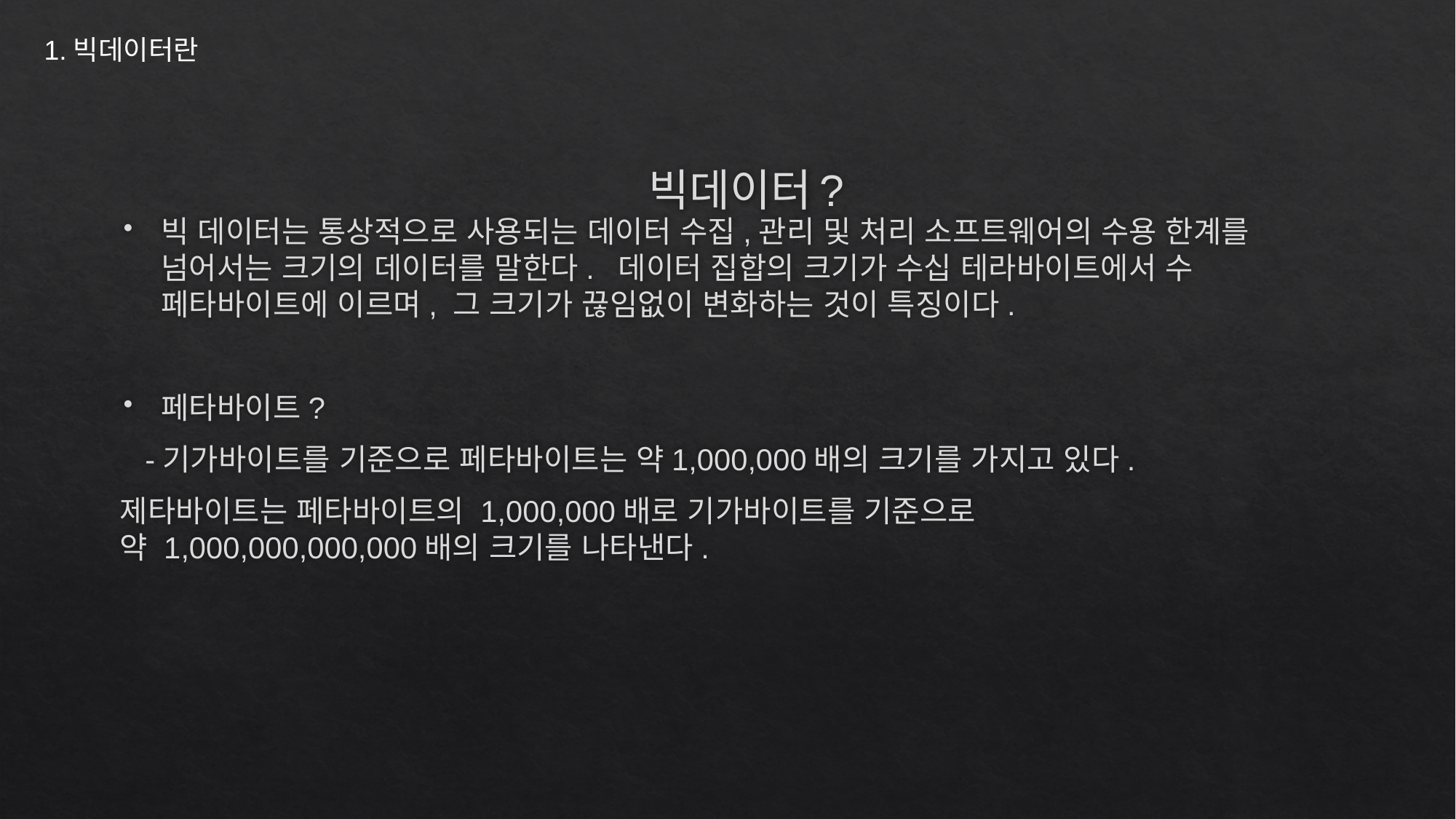

1.빅데이터란
# 빅데이터?
빅 데이터는 통상적으로 사용되는 데이터 수집,관리 및 처리 소프트웨어의 수용 한계를 넘어서는 크기의 데이터를 말한다.  데이터 집합의 크기가 수십 테라바이트에서 수 페타바이트에 이르며, 그 크기가 끊임없이 변화하는 것이 특징이다.

페타바이트?
   -기가바이트를 기준으로 페타바이트는 약1,000,000배의 크기를 가지고 있다.
제타바이트는 페타바이트의 1,000,000배로 기가바이트를 기준으로
약 1,000,000,000,000배의 크기를 나타낸다.